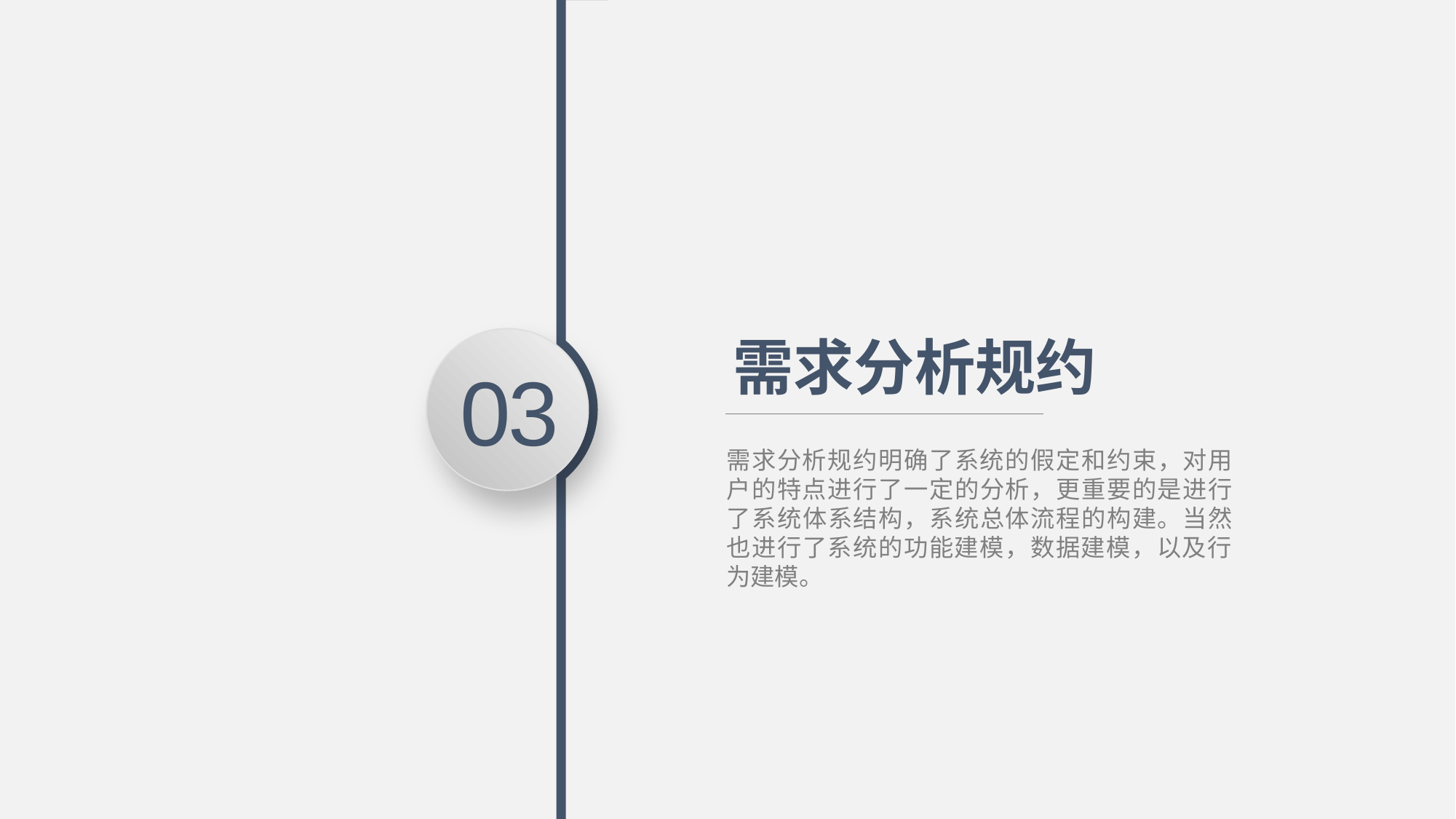

需求分析规约

03

需求分析规约明确了系统的假定和约束，对用户的特点进行了一定的分析，更重要的是进行了系统体系结构，系统总体流程的构建。当然也进行了系统的功能建模，数据建模，以及行为建模。